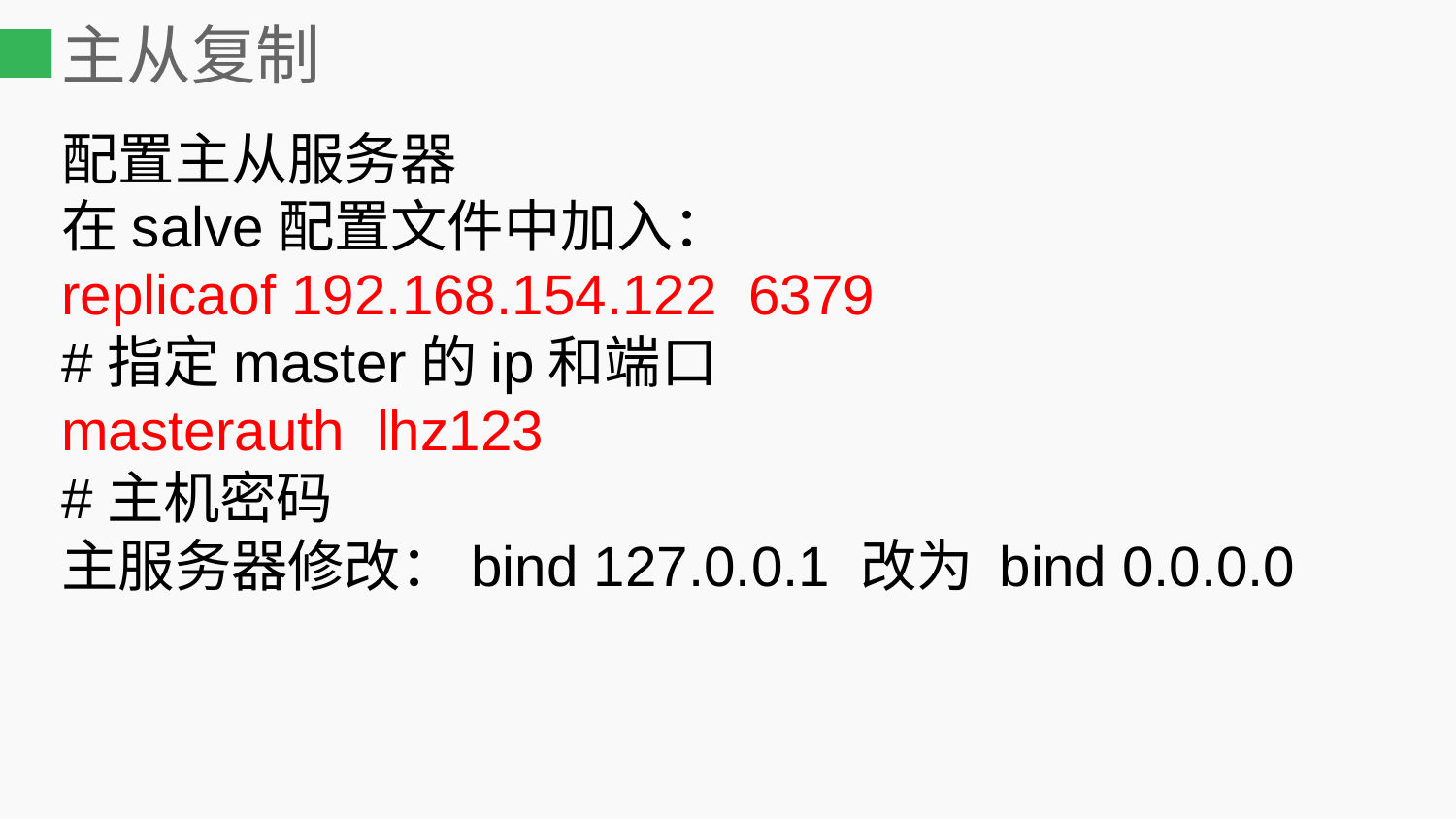

# 主从复制
配置主从服务器
在salve配置文件中加入：
replicaof 192.168.154.122  6379
#指定master的ip和端口
masterauth  lhz123
#主机密码
主服务器修改：bind 127.0.0.1 改为 bind 0.0.0.0